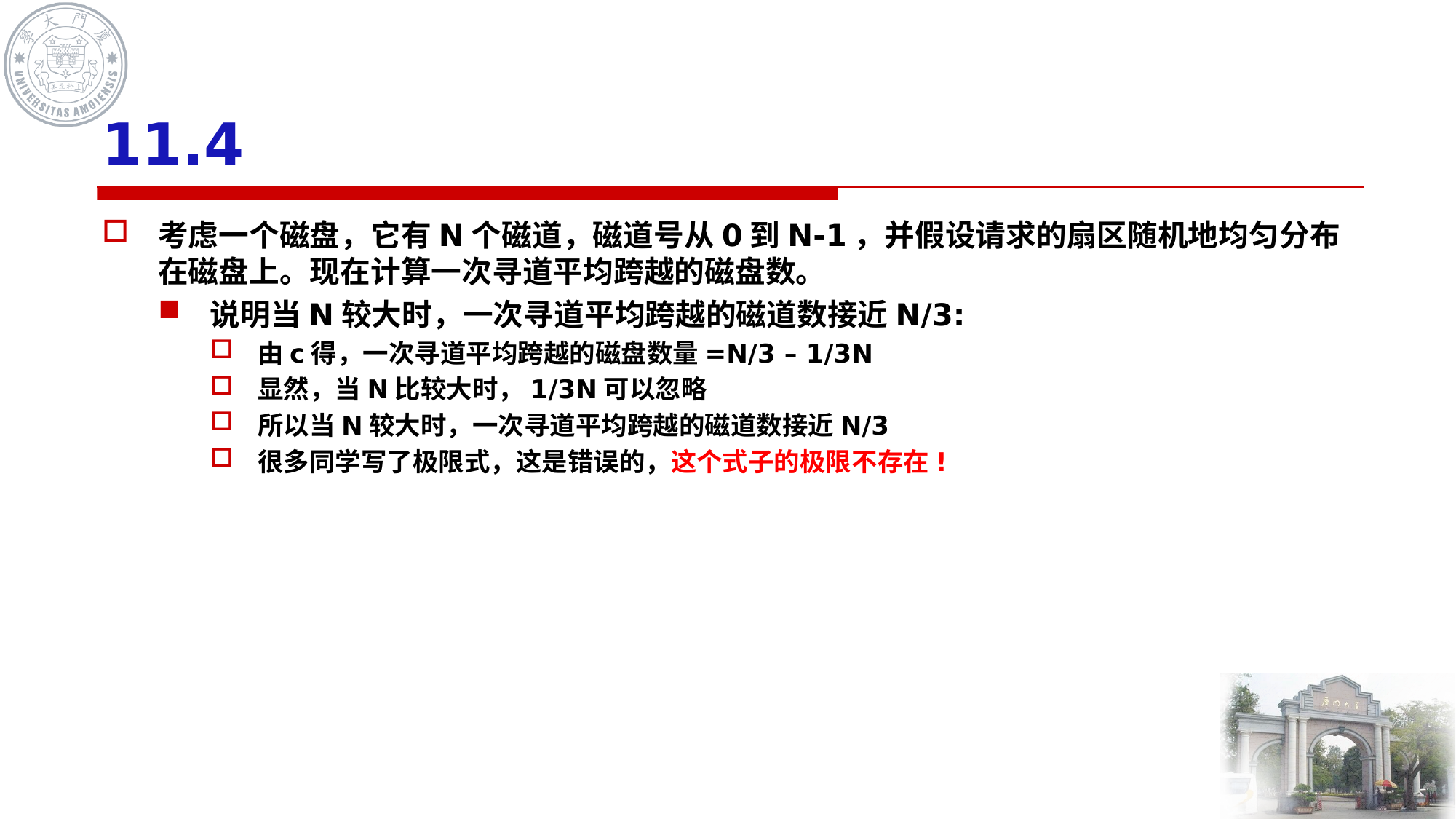

# 11.4
考虑一个磁盘，它有N个磁道，磁道号从0到N-1，并假设请求的扇区随机地均匀分布在磁盘上。现在计算一次寻道平均跨越的磁盘数。
说明当N较大时，一次寻道平均跨越的磁道数接近N/3:
由c得，一次寻道平均跨越的磁盘数量=N/3 – 1/3N
显然，当N比较大时，1/3N可以忽略
所以当N较大时，一次寻道平均跨越的磁道数接近N/3
很多同学写了极限式，这是错误的，这个式子的极限不存在!